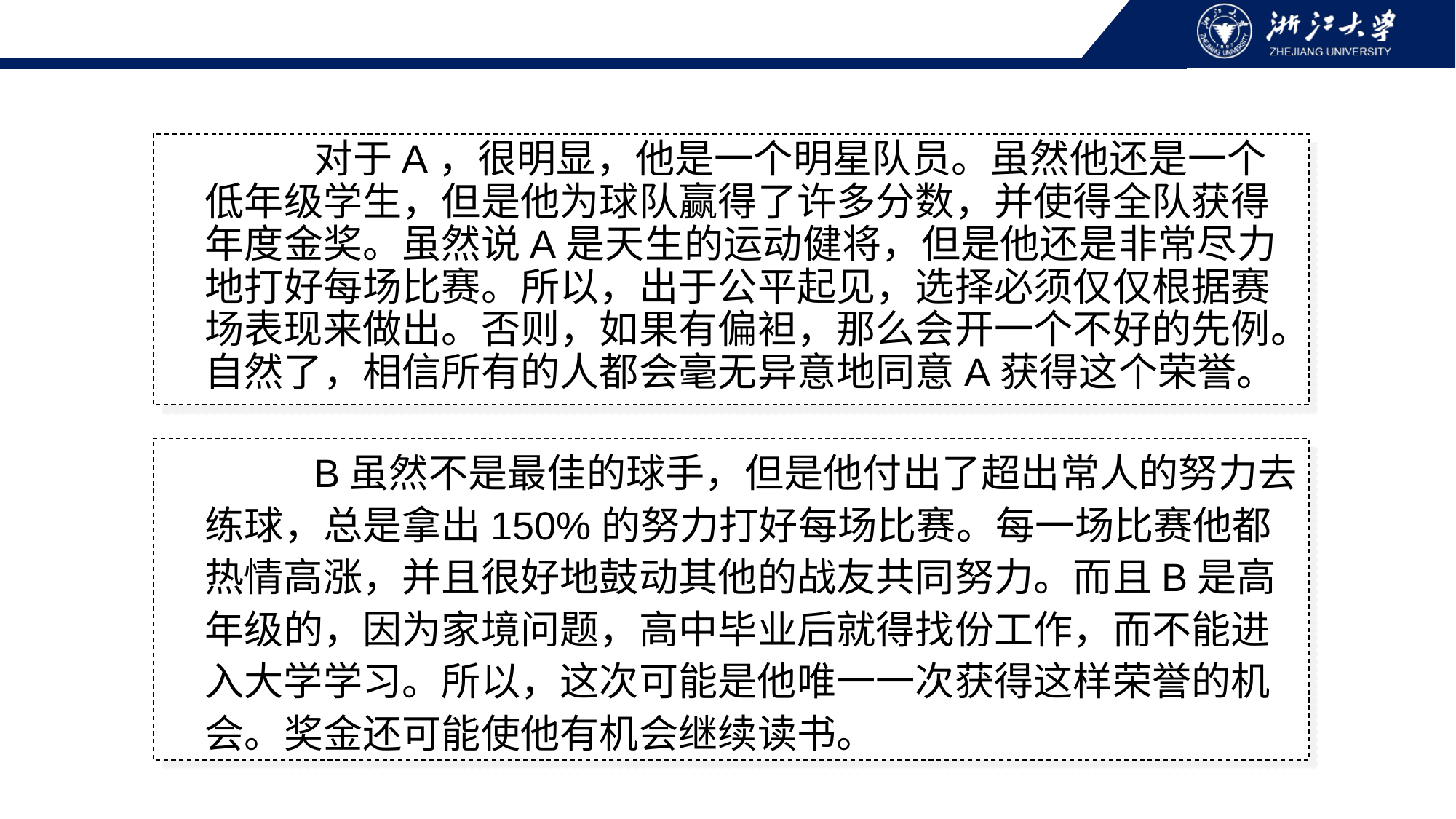

对于A，很明显，他是一个明星队员。虽然他还是一个低年级学生，但是他为球队赢得了许多分数，并使得全队获得年度金奖。虽然说A是天生的运动健将，但是他还是非常尽力地打好每场比赛。所以，出于公平起见，选择必须仅仅根据赛场表现来做出。否则，如果有偏袒，那么会开一个不好的先例。自然了，相信所有的人都会毫无异意地同意A获得这个荣誉。
		B虽然不是最佳的球手，但是他付出了超出常人的努力去练球，总是拿出150%的努力打好每场比赛。每一场比赛他都热情高涨，并且很好地鼓动其他的战友共同努力。而且B是高年级的，因为家境问题，高中毕业后就得找份工作，而不能进入大学学习。所以，这次可能是他唯一一次获得这样荣誉的机会。奖金还可能使他有机会继续读书。